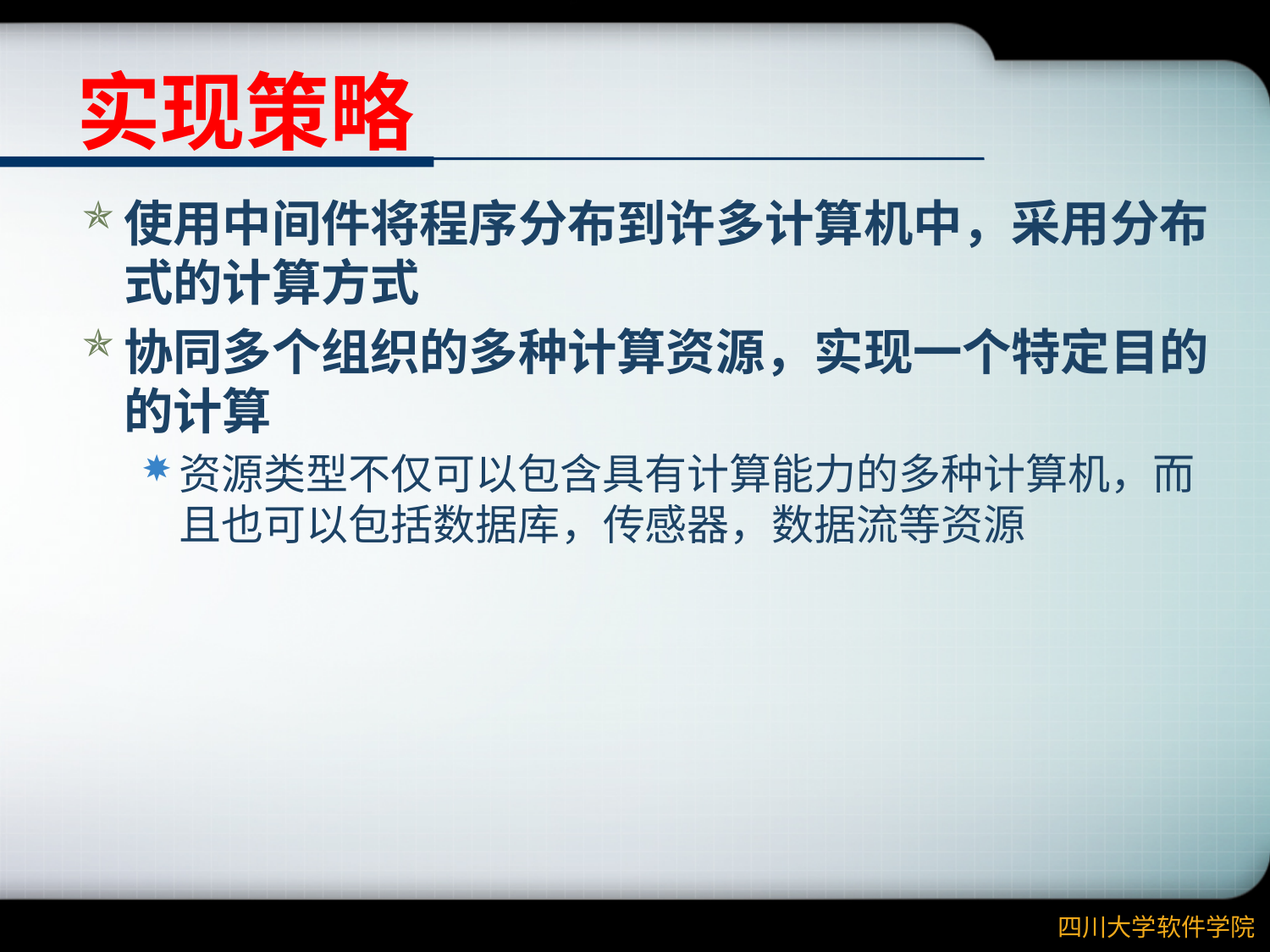

# 实现策略
使用中间件将程序分布到许多计算机中，采用分布式的计算方式
协同多个组织的多种计算资源，实现一个特定目的的计算
资源类型不仅可以包含具有计算能力的多种计算机，而且也可以包括数据库，传感器，数据流等资源